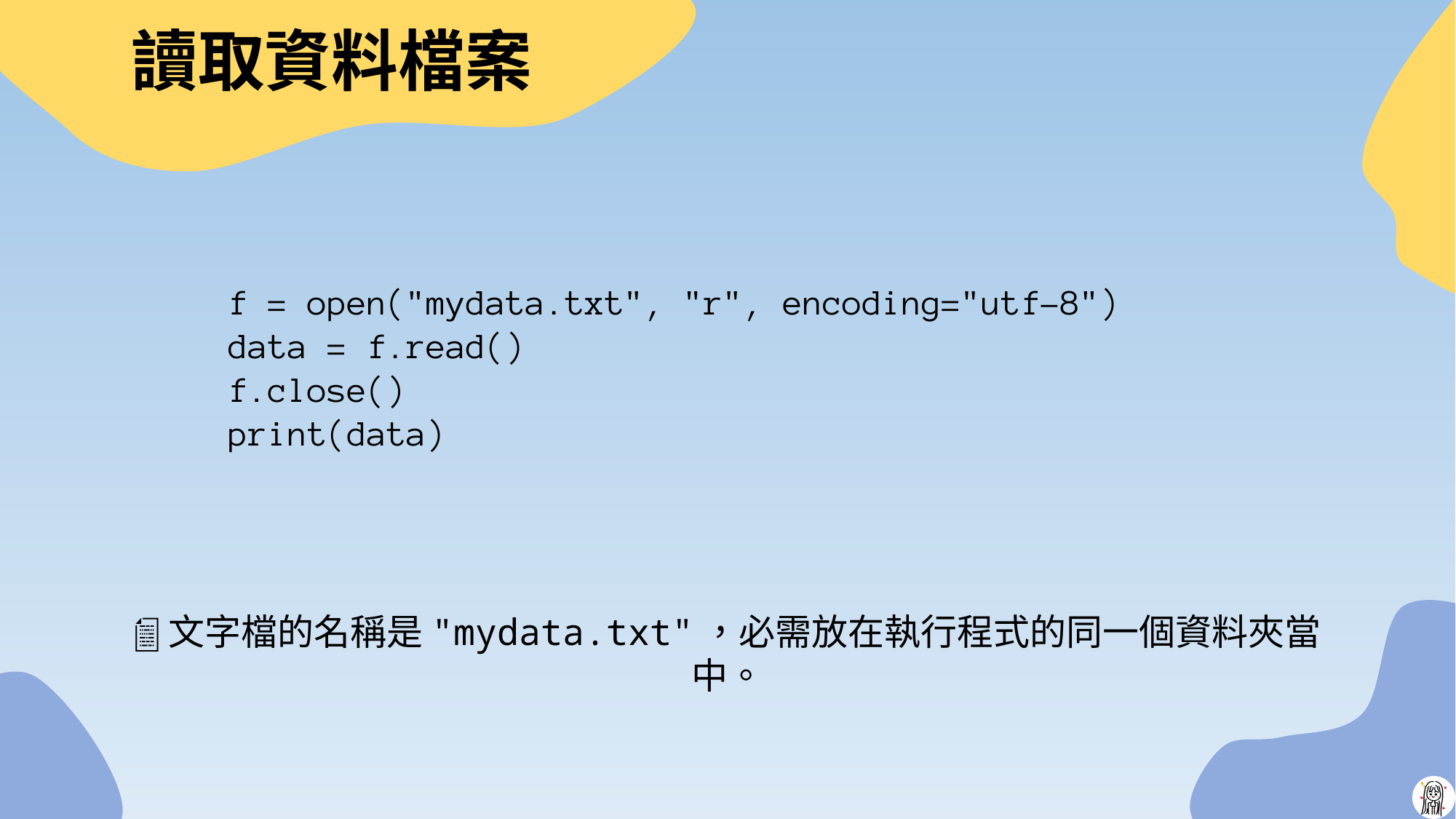

# 讀取資料檔案
f = open("mydata.txt", "r", encoding="utf-8")
data = f.read()
f.close()
print(data)
📄文字檔的名稱是"mydata.txt"，必需放在執行程式的同一個資料夾當中。
19